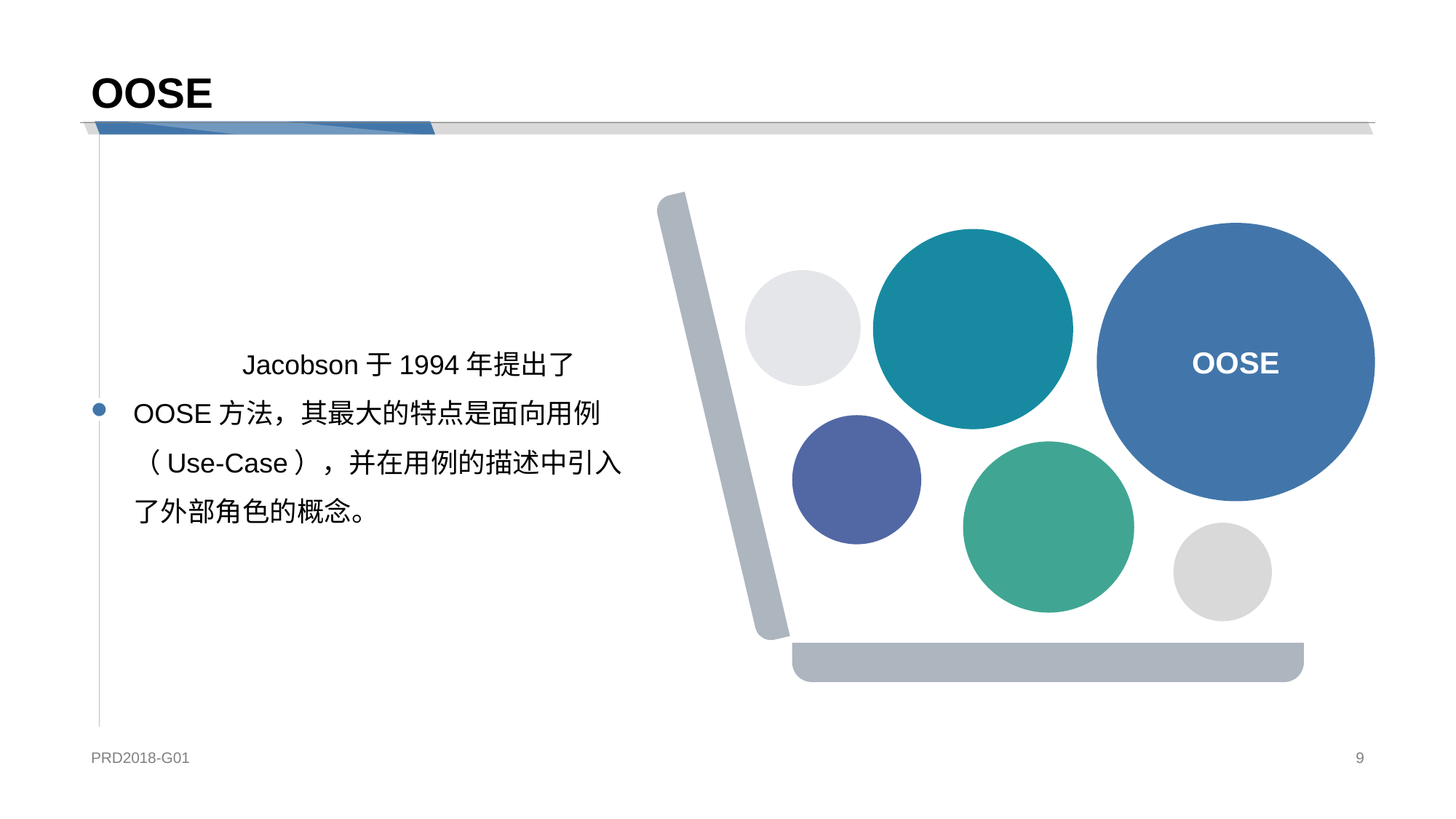

# OOSE
OOSE

	Jacobson于1994年提出了OOSE方法，其最大的特点是面向用例（Use-Case），并在用例的描述中引入了外部角色的概念。

PRD2018-G01
9